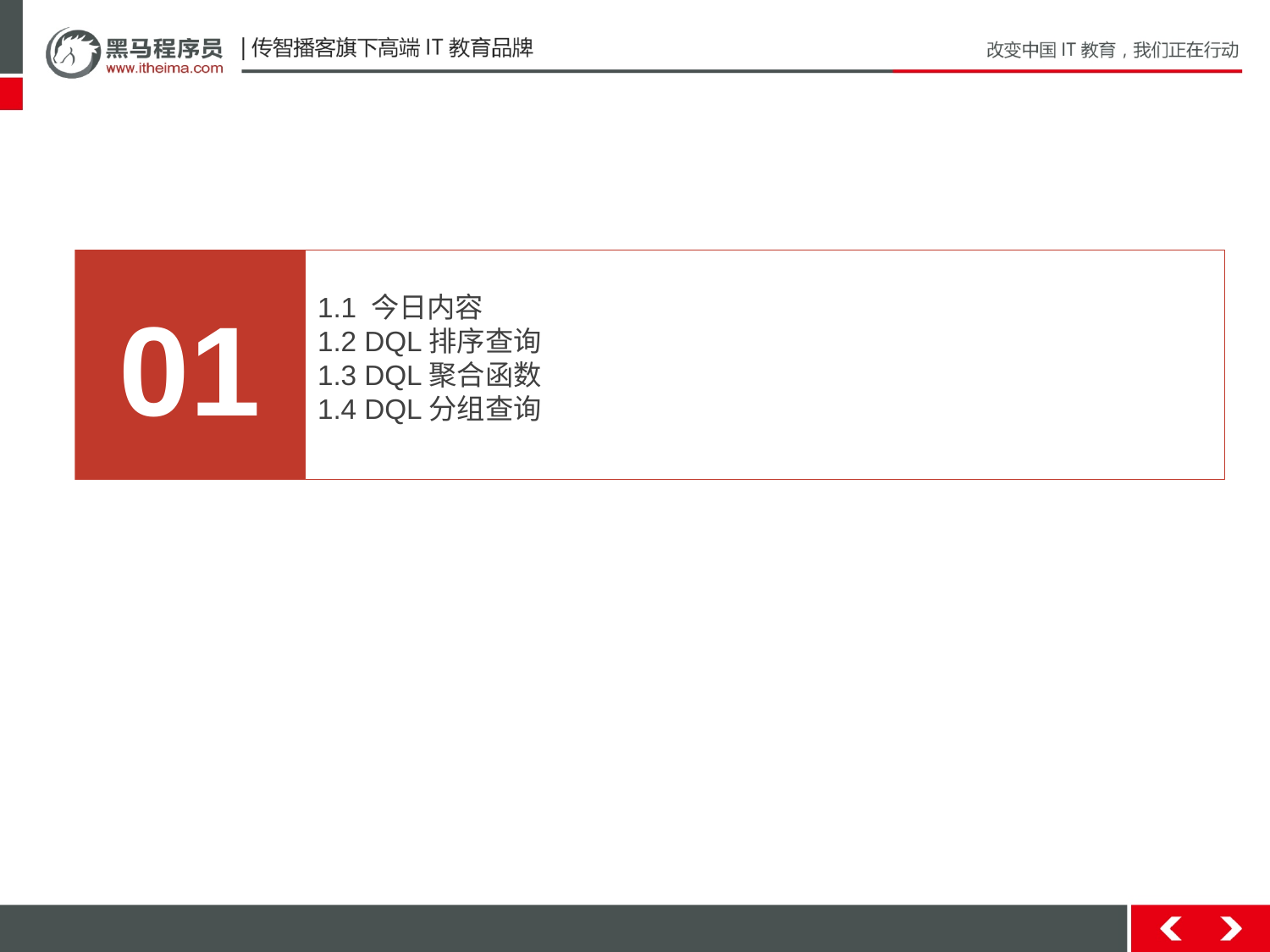

01

1.1 今日内容
1.2 DQL排序查询
1.3 DQL聚合函数
1.4 DQL分组查询